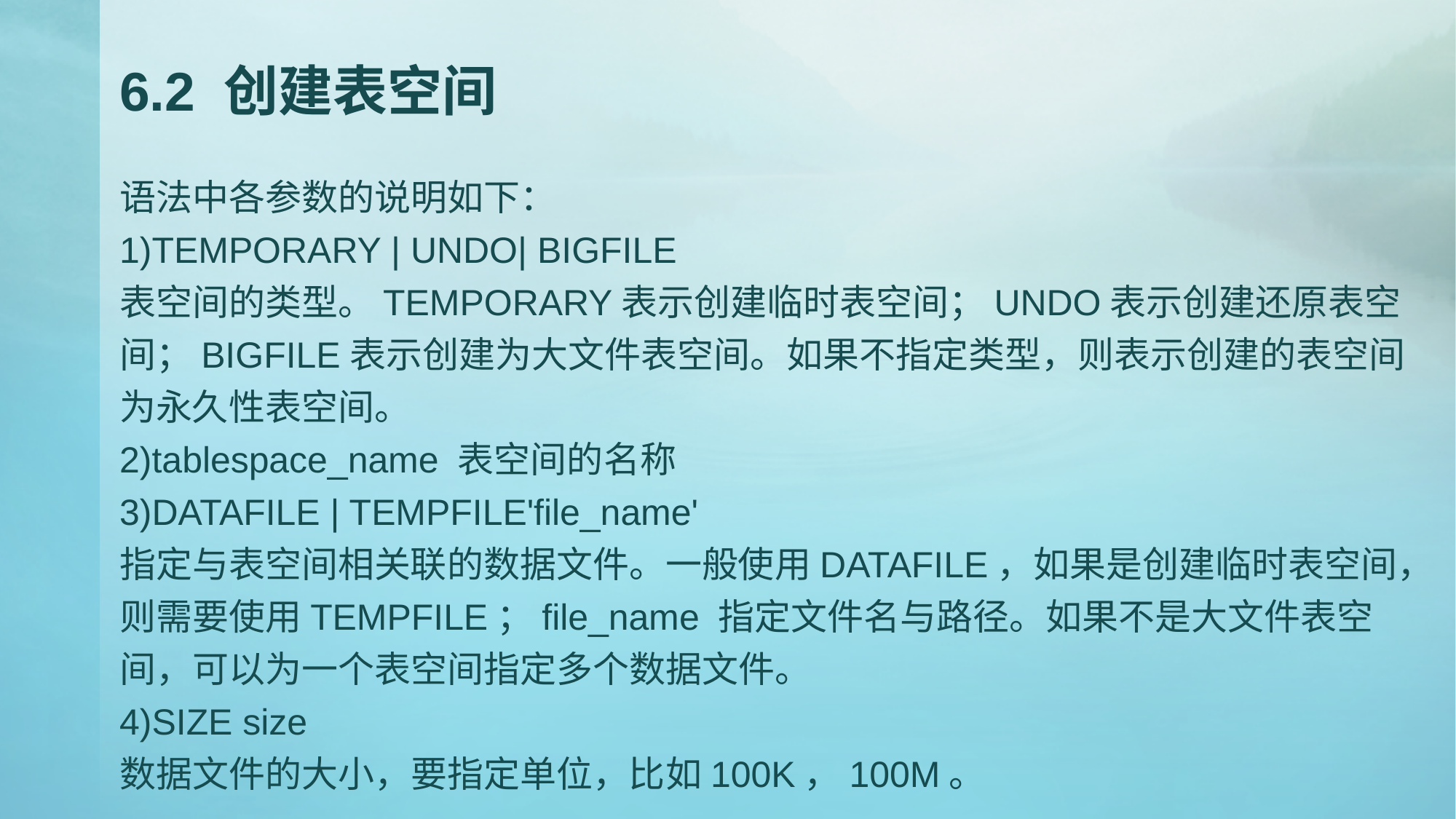

# 6.2 创建表空间
语法中各参数的说明如下：
1)TEMPORARY | UNDO| BIGFILE
表空间的类型。TEMPORARY表示创建临时表空间；UNDO表示创建还原表空间；BIGFILE表示创建为大文件表空间。如果不指定类型，则表示创建的表空间为永久性表空间。
2)tablespace_name 表空间的名称
3)DATAFILE | TEMPFILE'file_name'
指定与表空间相关联的数据文件。一般使用DATAFILE，如果是创建临时表空间，则需要使用TEMPFILE；file_name 指定文件名与路径。如果不是大文件表空间，可以为一个表空间指定多个数据文件。
4)SIZE size
数据文件的大小，要指定单位，比如100K，100M。